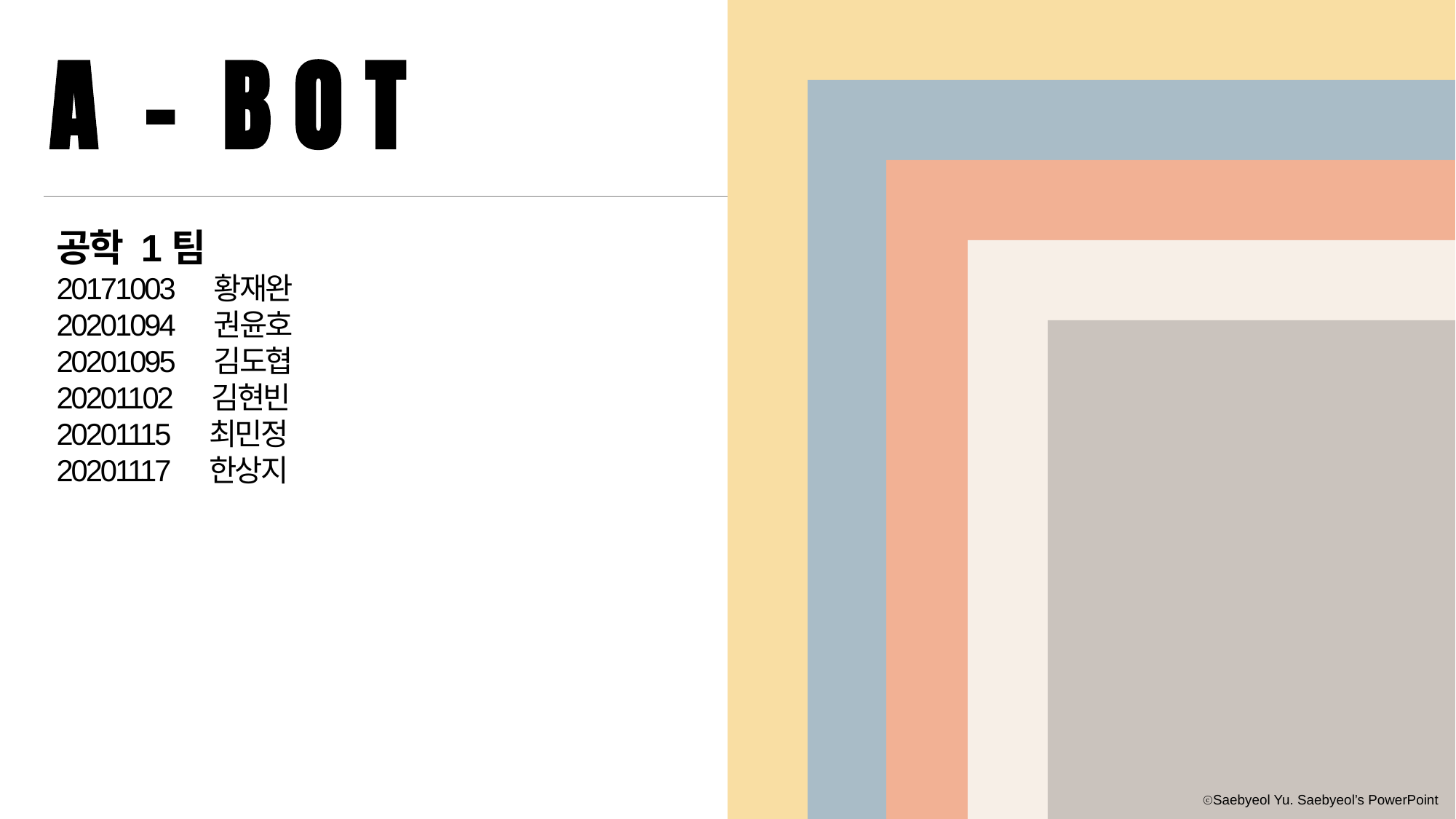

A  -  B O T

공학 1팀
20171003     황재완
20201094     권윤호
20201095     김도협
20201102     김현빈
20201115     최민정
20201117     한상지

ⓒSaebyeol Yu. Saebyeol’s PowerPoint
ⓒSaebyeol Yu. Saebyeol’s PowerPoint